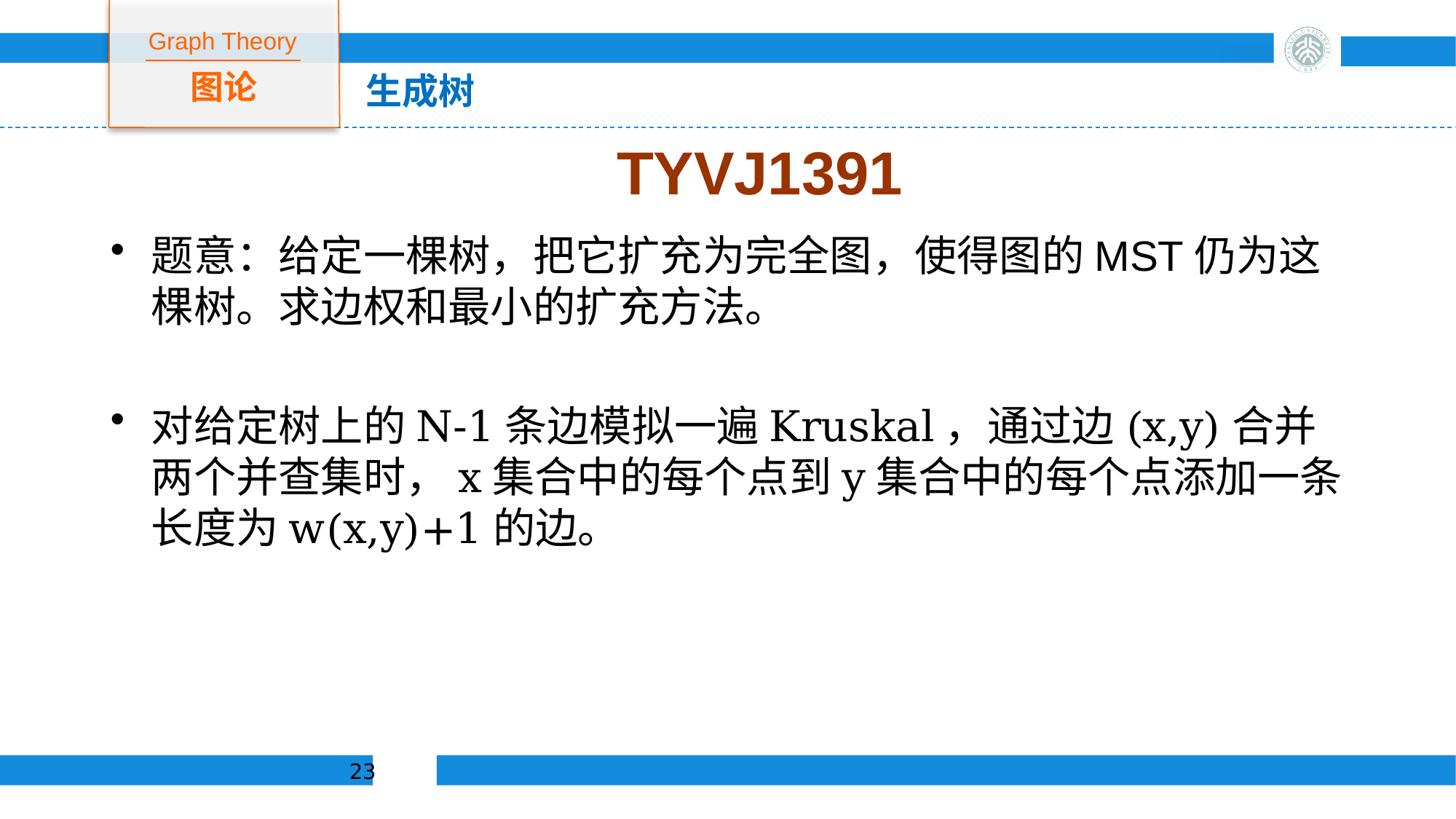

Graph Theory
图论
生成树
# TYVJ1391
题意：给定一棵树，把它扩充为完全图，使得图的MST仍为这棵树。求边权和最小的扩充方法。

对给定树上的N-1条边模拟一遍Kruskal，通过边(x,y)合并两个并查集时，x集合中的每个点到y集合中的每个点添加一条长度为w(x,y)+1的边。